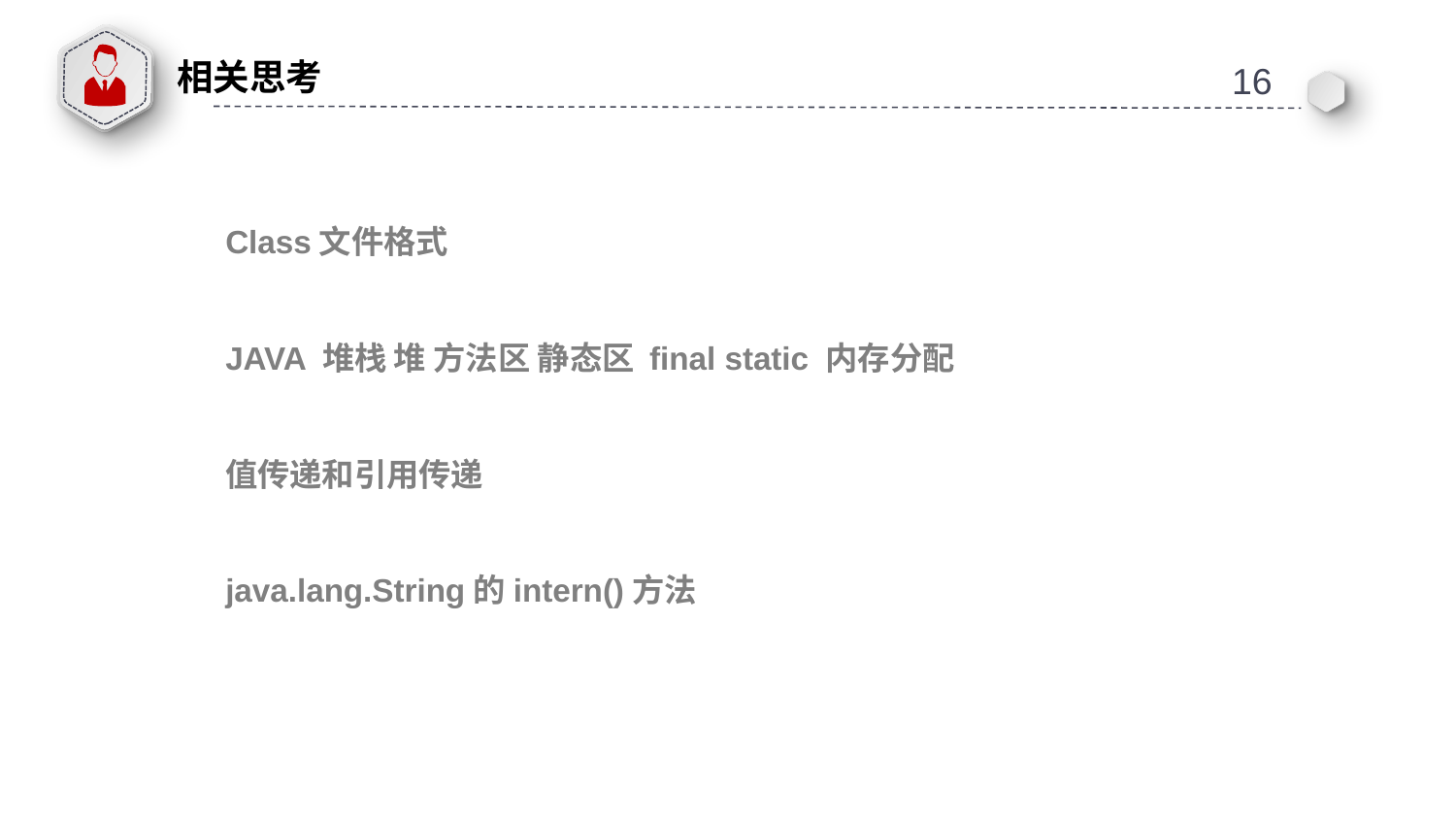

相关思考
16

Class文件格式

JAVA 堆栈 堆 方法区 静态区 final static 内存分配

值传递和引用传递

java.lang.String的intern()方法